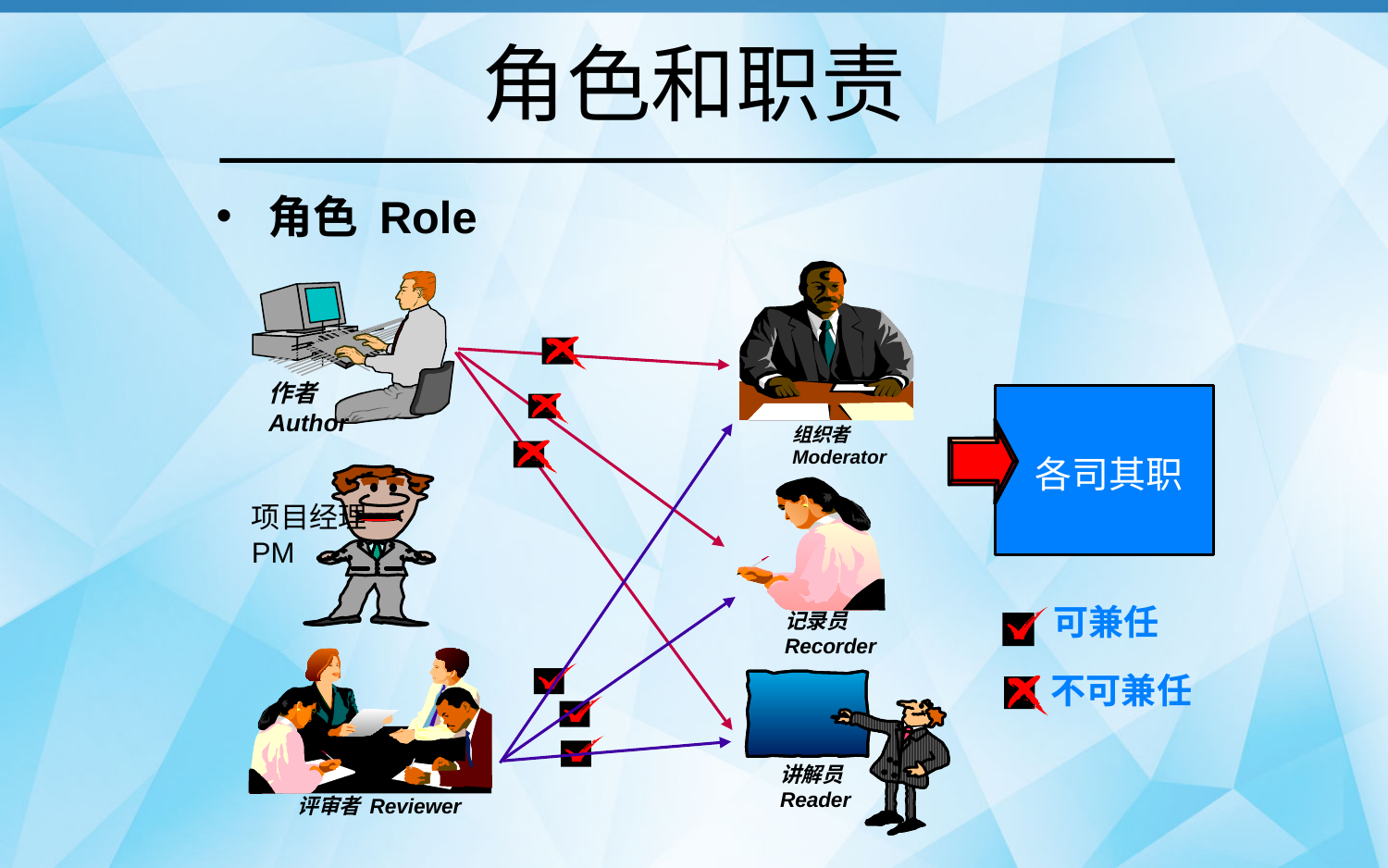

# 角色和职责

角色 Role

作者 Author

组织者 Moderator

记录员 Recorder
项目经理
PM

讲解员
Reader

评审者 Reviewer

各司其职

可兼任

不可兼任